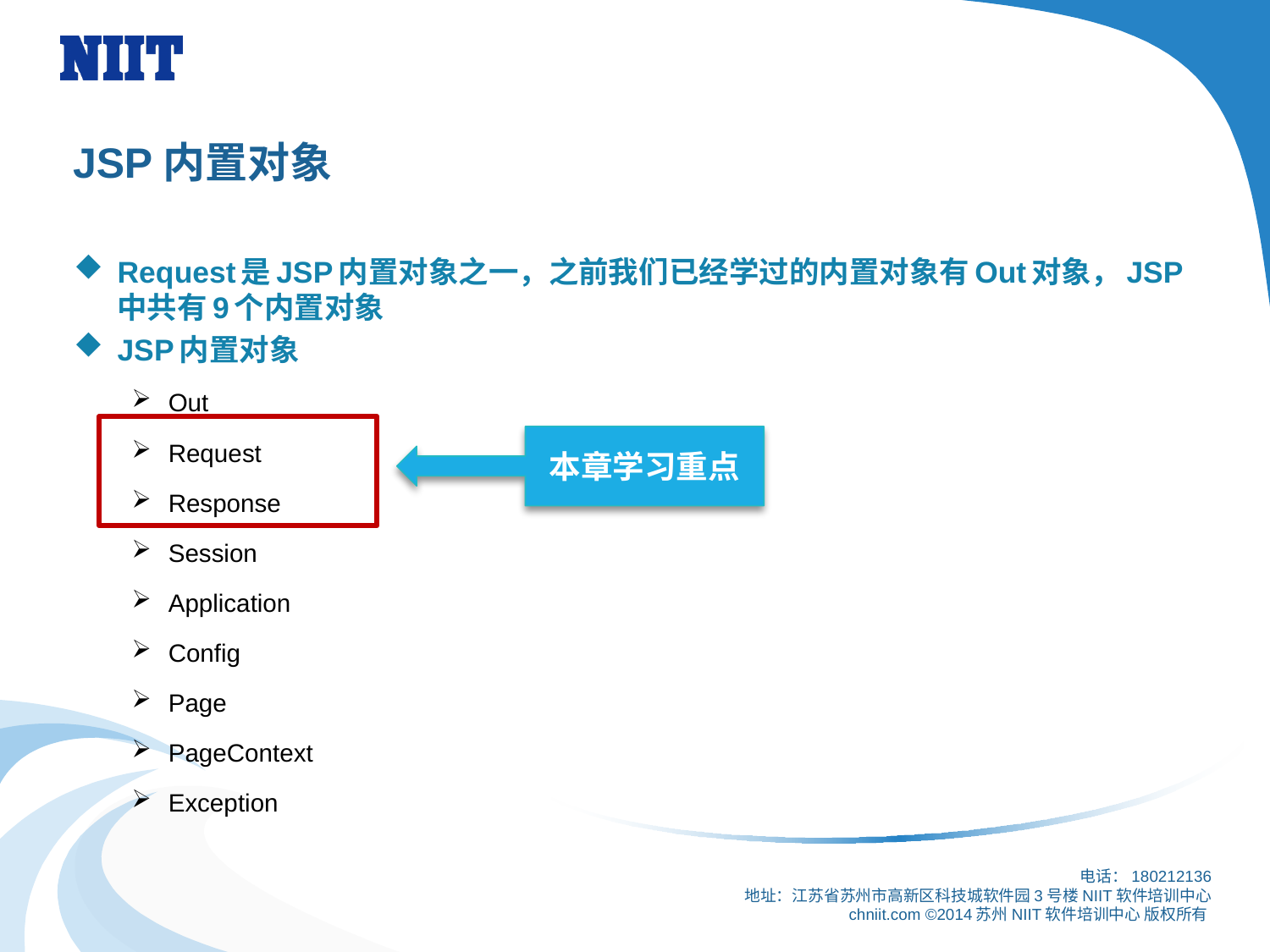

# JSP内置对象
Request是JSP内置对象之一，之前我们已经学过的内置对象有Out对象，JSP中共有9个内置对象
JSP内置对象
Out
Request
Response
Session
Application
Config
Page
PageContext
Exception

本章学习重点